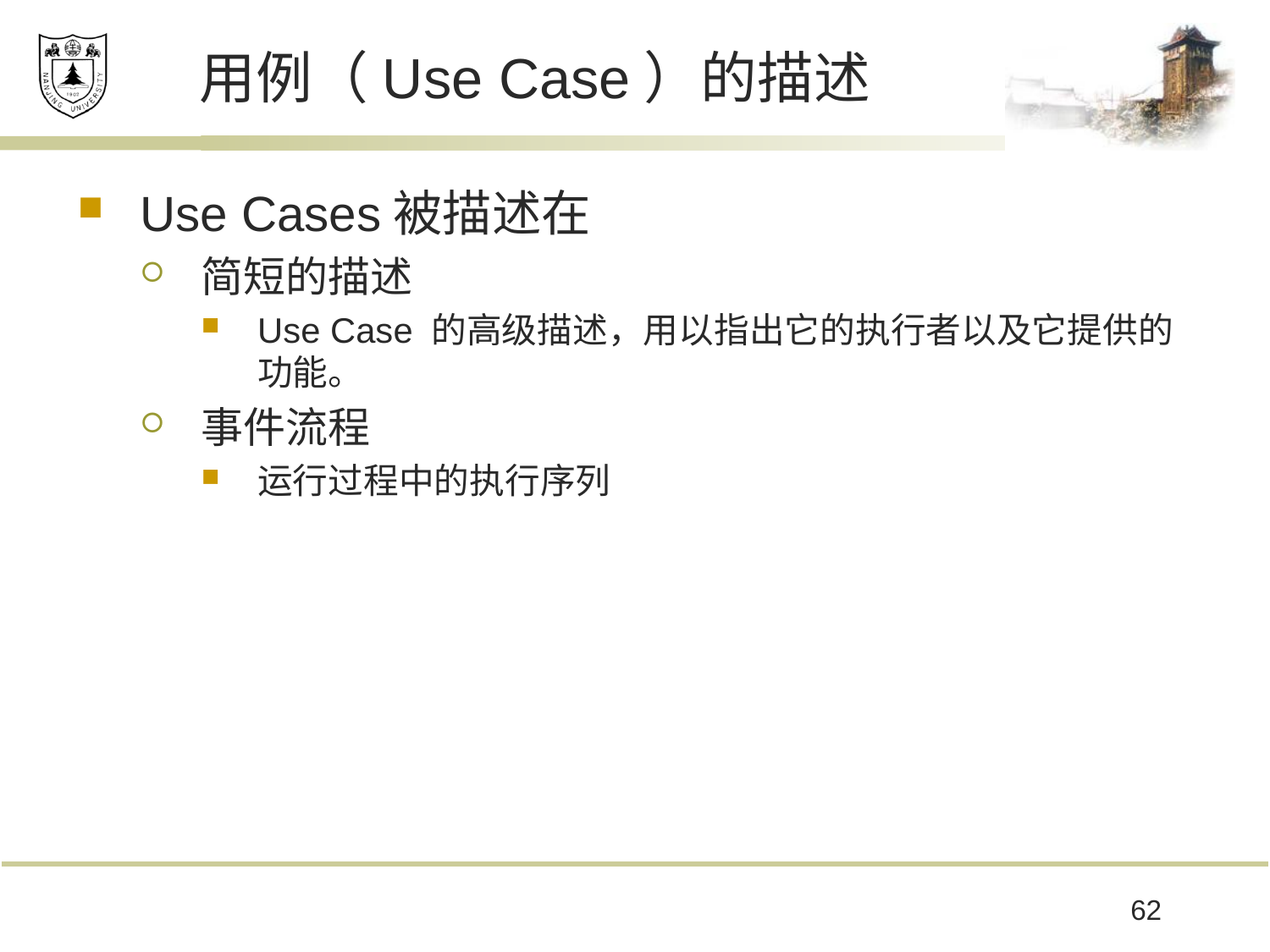

# 用例（Use Case）的描述
Use Cases被描述在
简短的描述
Use Case 的高级描述，用以指出它的执行者以及它提供的功能。
事件流程
运行过程中的执行序列
62